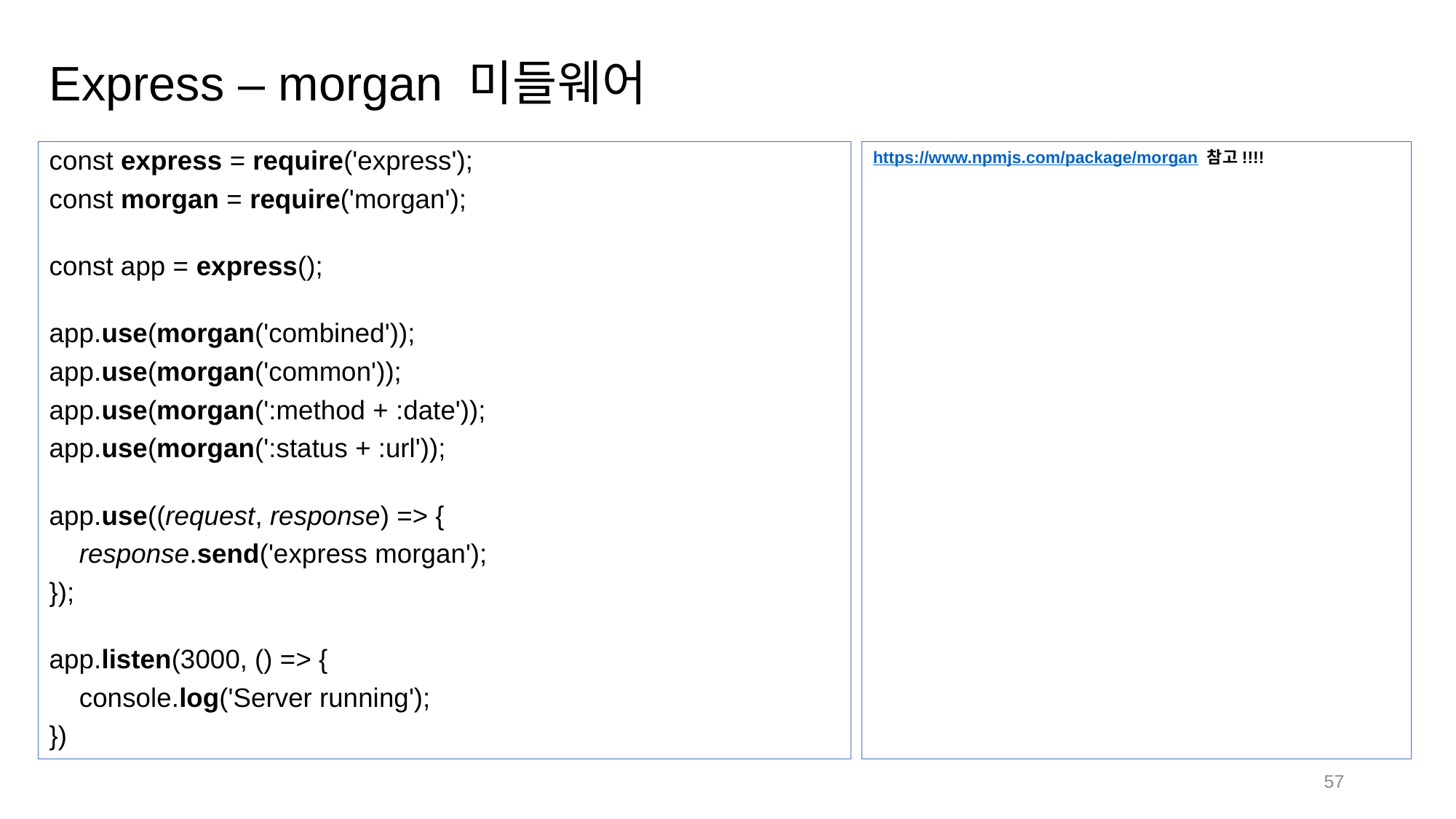

# Express – morgan 미들웨어
const express = require('express');
const morgan = require('morgan');
const app = express();
app.use(morgan('combined'));
app.use(morgan('common'));
app.use(morgan(':method + :date'));
app.use(morgan(':status + :url'));
app.use((request, response) => {
    response.send('express morgan');
});
app.listen(3000, () => {
    console.log('Server running');
})
https://www.npmjs.com/package/morgan 참고!!!!

57